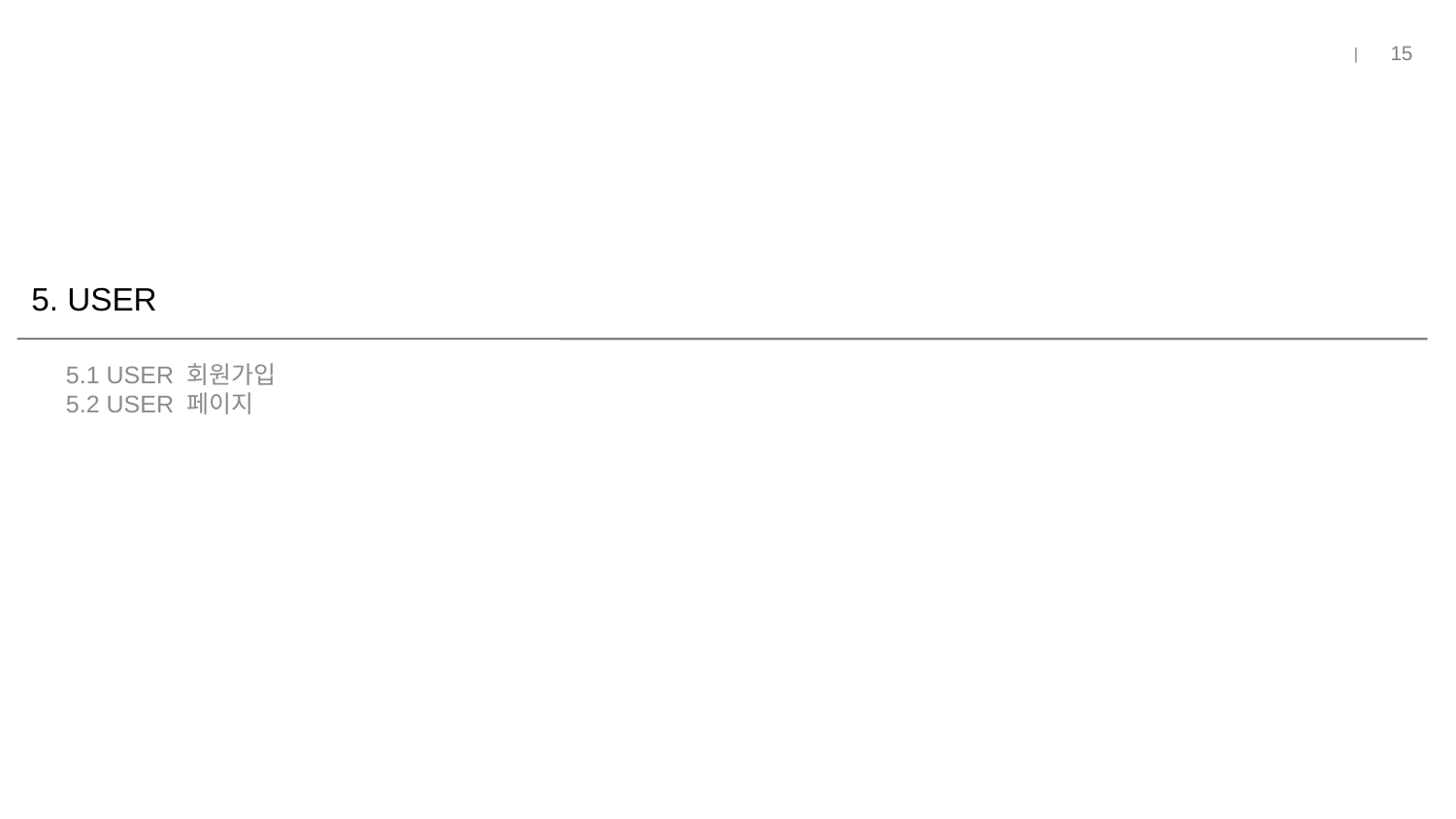

15

# 5. USER
5.1 USER 회원가입
5.2 USER 페이지